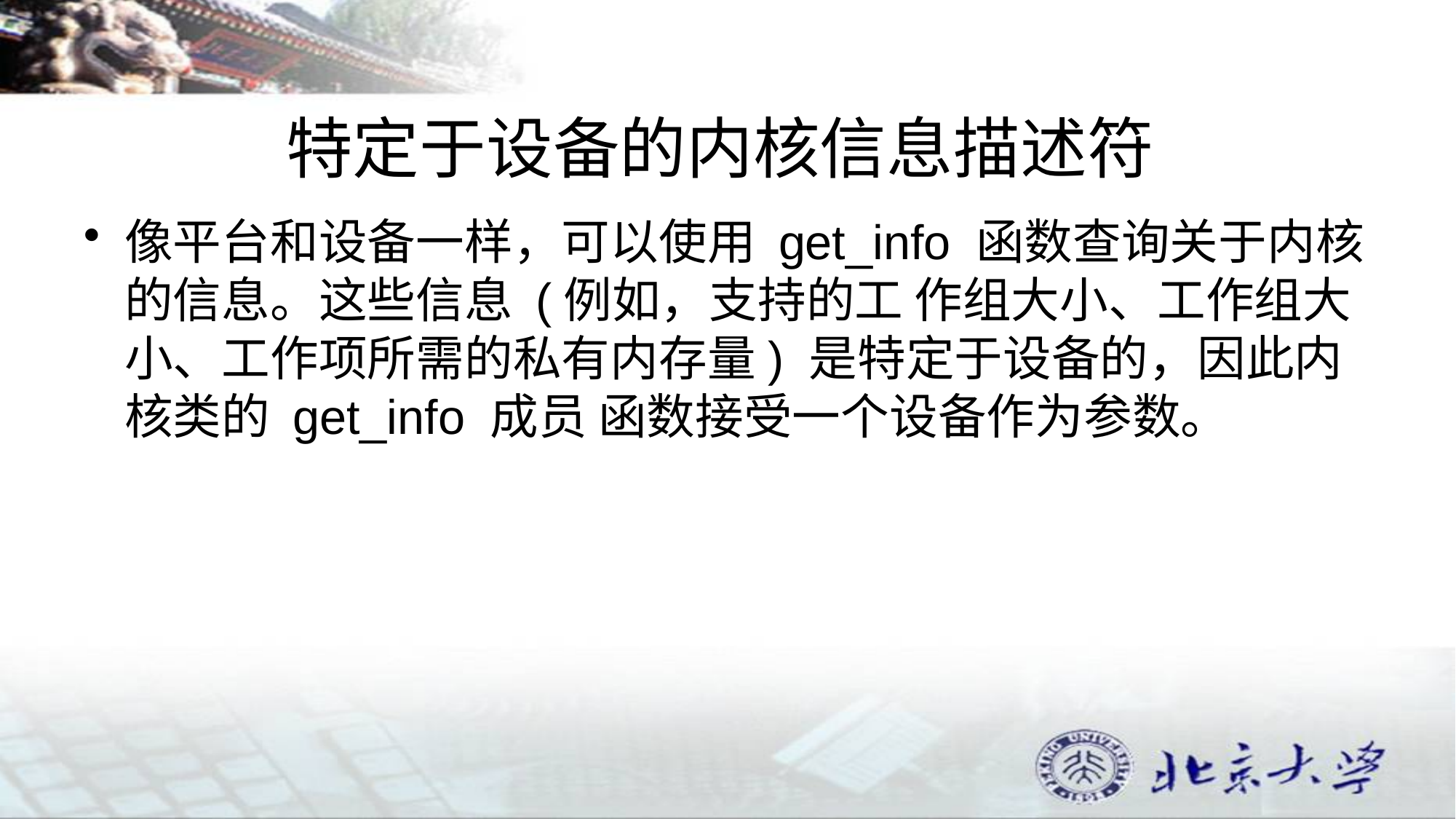

# 特定于设备的内核信息描述符
像平台和设备一样，可以使用 get_info 函数查询关于内核的信息。这些信息 (例如，支持的工 作组大小、工作组大小、工作项所需的私有内存量) 是特定于设备的，因此内核类的 get_info 成员 函数接受一个设备作为参数。